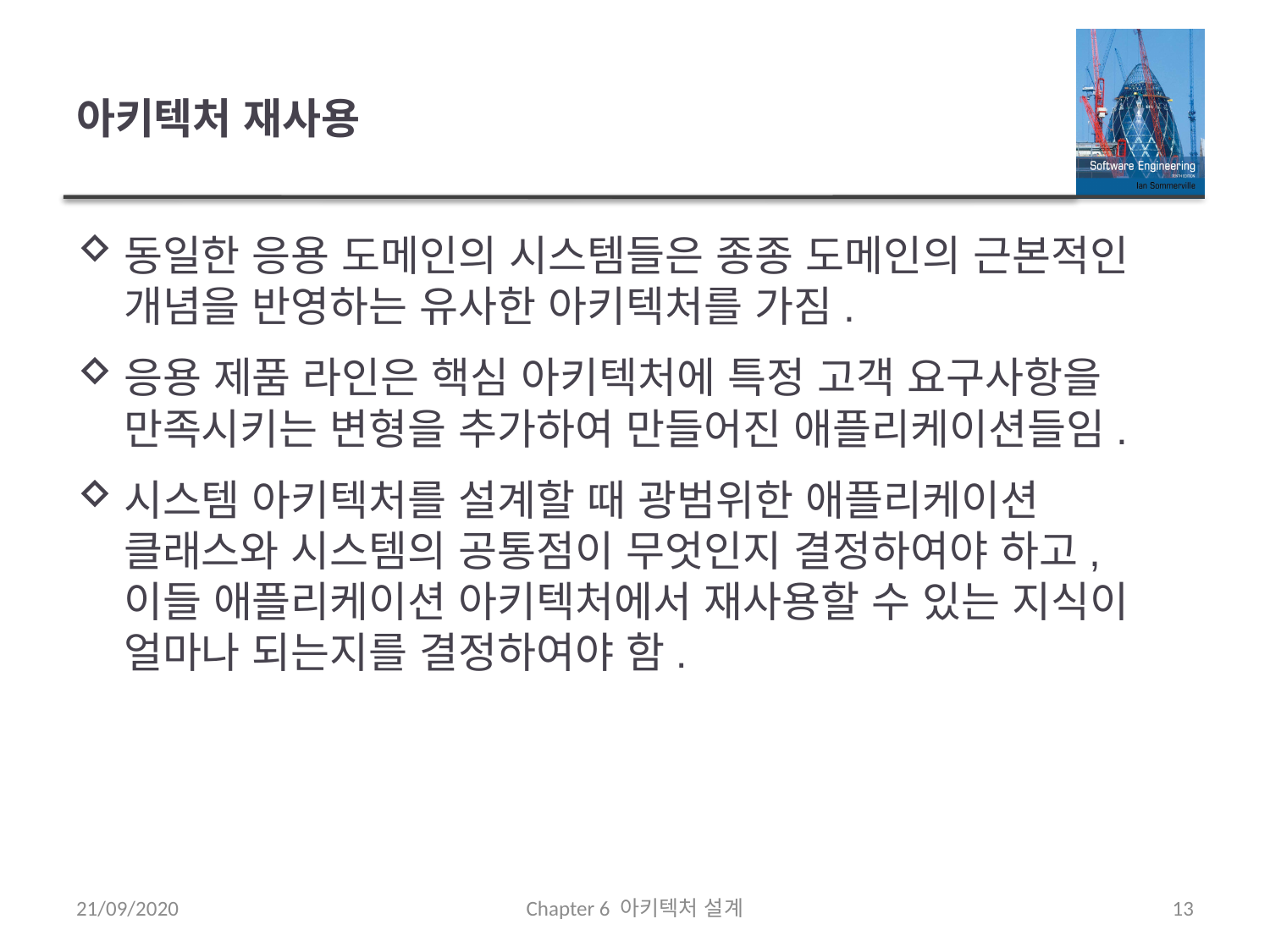

# 아키텍처 재사용
동일한 응용 도메인의 시스템들은 종종 도메인의 근본적인 개념을 반영하는 유사한 아키텍처를 가짐.
응용 제품 라인은 핵심 아키텍처에 특정 고객 요구사항을 만족시키는 변형을 추가하여 만들어진 애플리케이션들임.
시스템 아키텍처를 설계할 때 광범위한 애플리케이션 클래스와 시스템의 공통점이 무엇인지 결정하여야 하고, 이들 애플리케이션 아키텍처에서 재사용할 수 있는 지식이 얼마나 되는지를 결정하여야 함.
21/09/2020
Chapter 6 아키텍처 설계
13